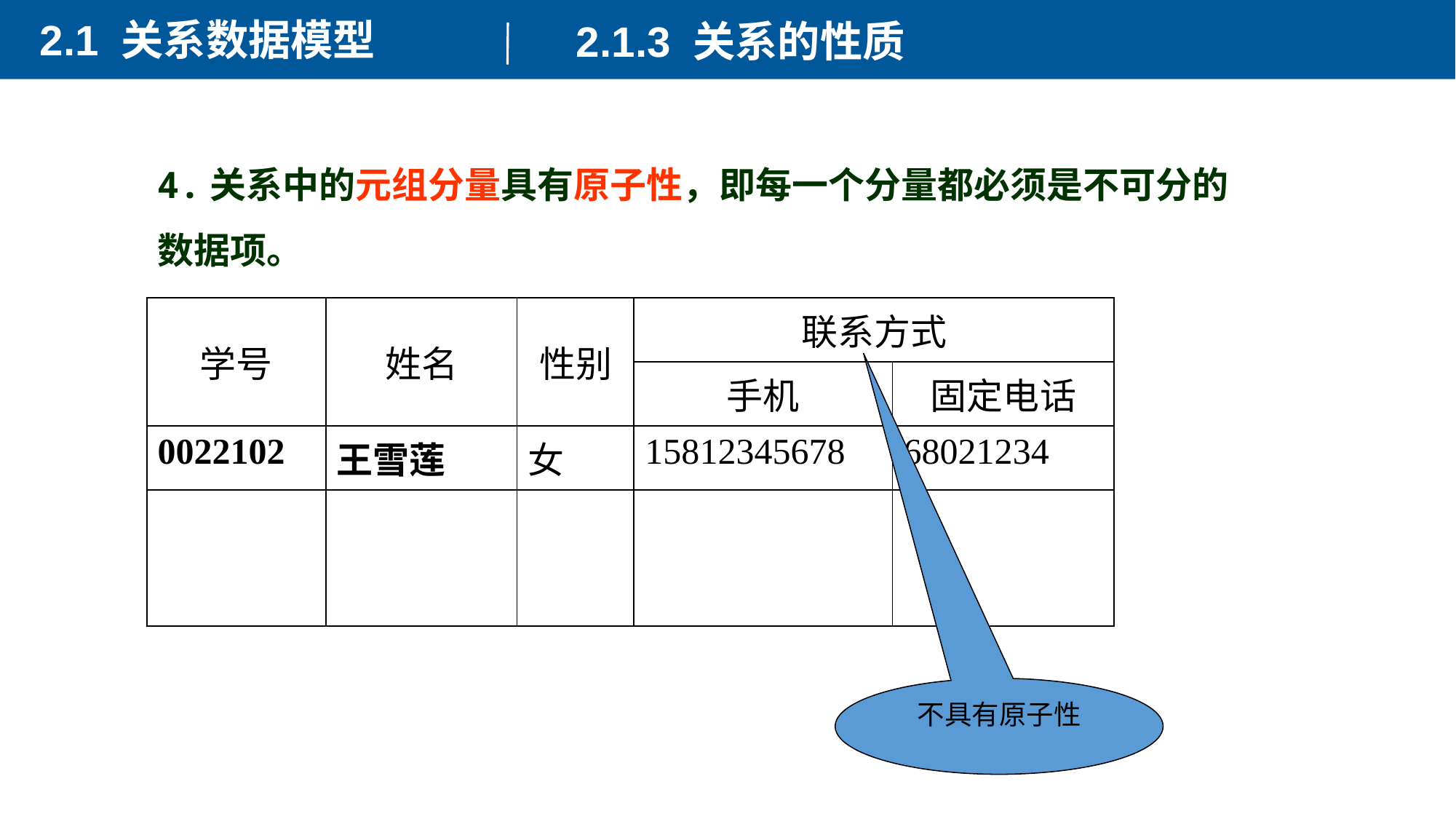

2.1 关系数据模型
2.1.3 关系的性质
4.关系中的元组分量具有原子性，即每一个分量都必须是不可分的数据项。
| 学号 | 姓名 | 性别 | 联系方式 |  |
| --- | --- | --- | --- | --- |
|  |  |  | 手机 | 固定电话 |
| 0022102 | 王雪莲 | 女 | 15812345678 | 68021234 |
|  |  |  |  |  |
不具有原子性